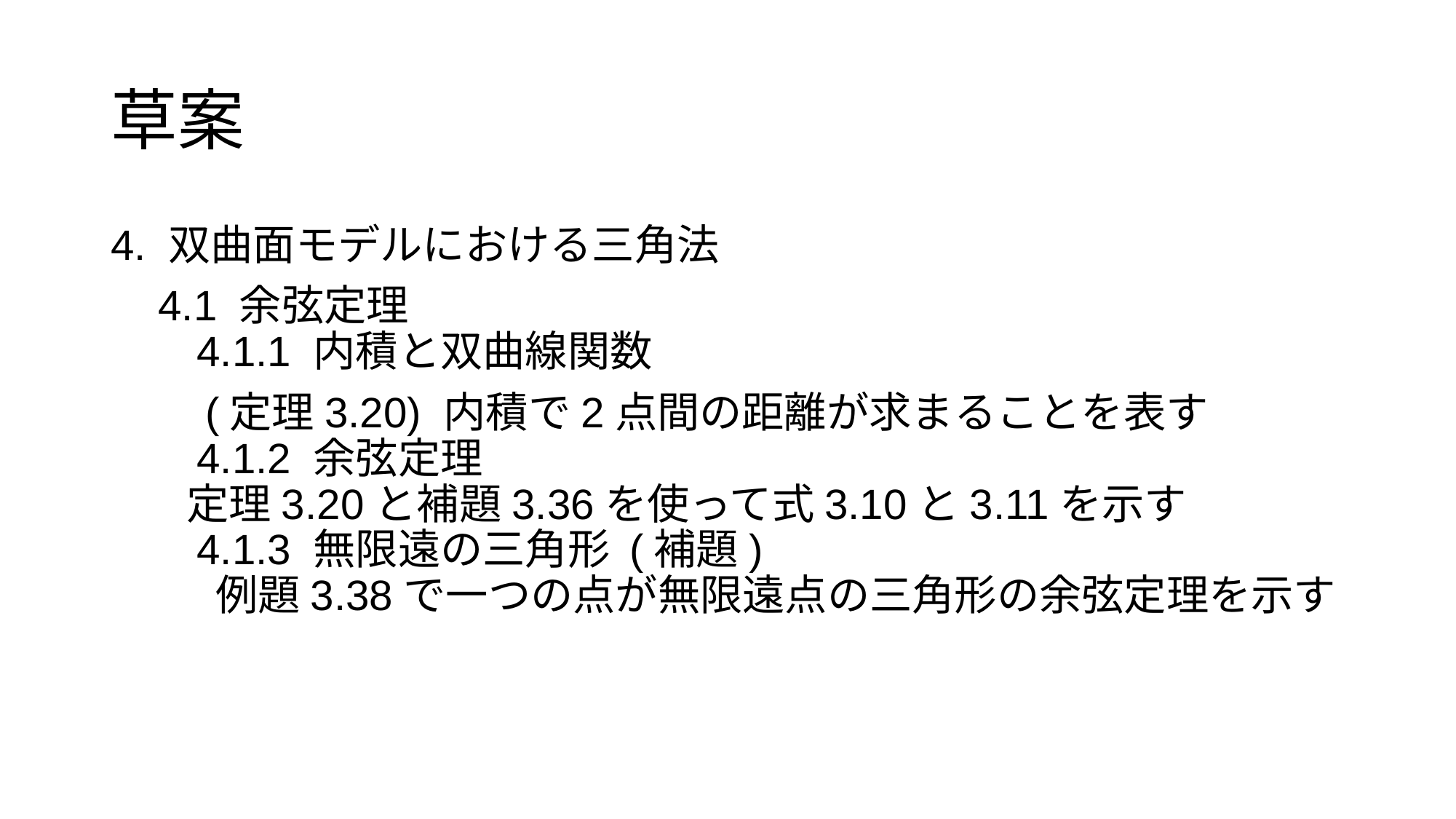

# 草案
4. 双曲面モデルにおける三角法
    4.1 余弦定理
        4.1.1 内積と双曲線関数
        (定理3.20) 内積で2点間の距離が求まることを表す
        4.1.2 余弦定理
        定理3.20と補題3.36を使って式3.10と3.11を示す
        4.1.3 無限遠の三角形 (補題)
        例題3.38で一つの点が無限遠点の三角形の余弦定理を示す